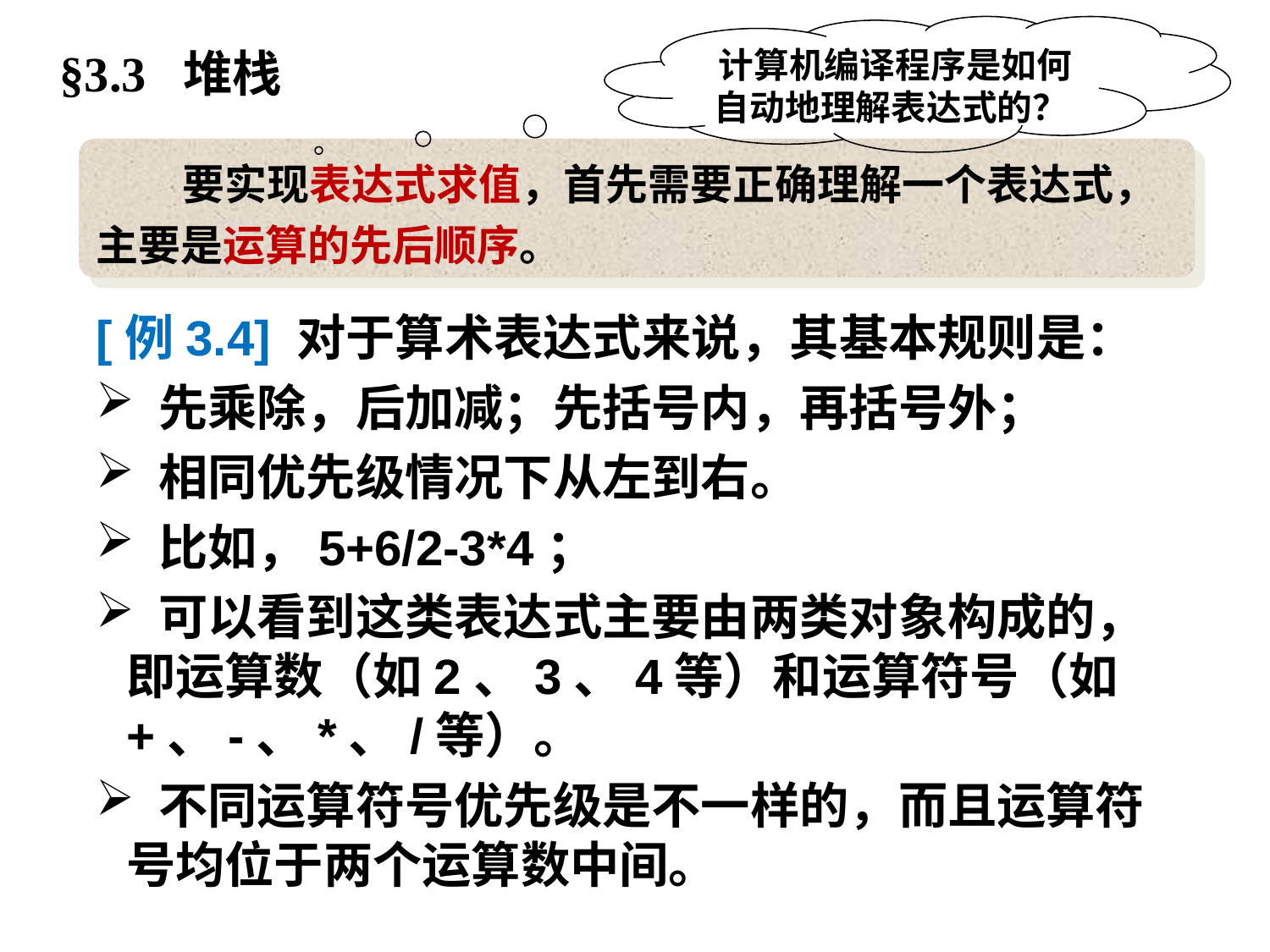

计算机编译程序是如何
自动地理解表达式的？

§3.3  堆栈
        要实现表达式求值，首先需要正确理解一个表达式，主要是运算的先后顺序。
[例3.4] 对于算术表达式来说，其基本规则是：
 先乘除，后加减；先括号内，再括号外；
 相同优先级情况下从左到右。
 比如，5+6/2-3*4；
 可以看到这类表达式主要由两类对象构成的，即运算数（如2、3、4等）和运算符号（如+、-、*、/等）。
 不同运算符号优先级是不一样的，而且运算符号均位于两个运算数中间。